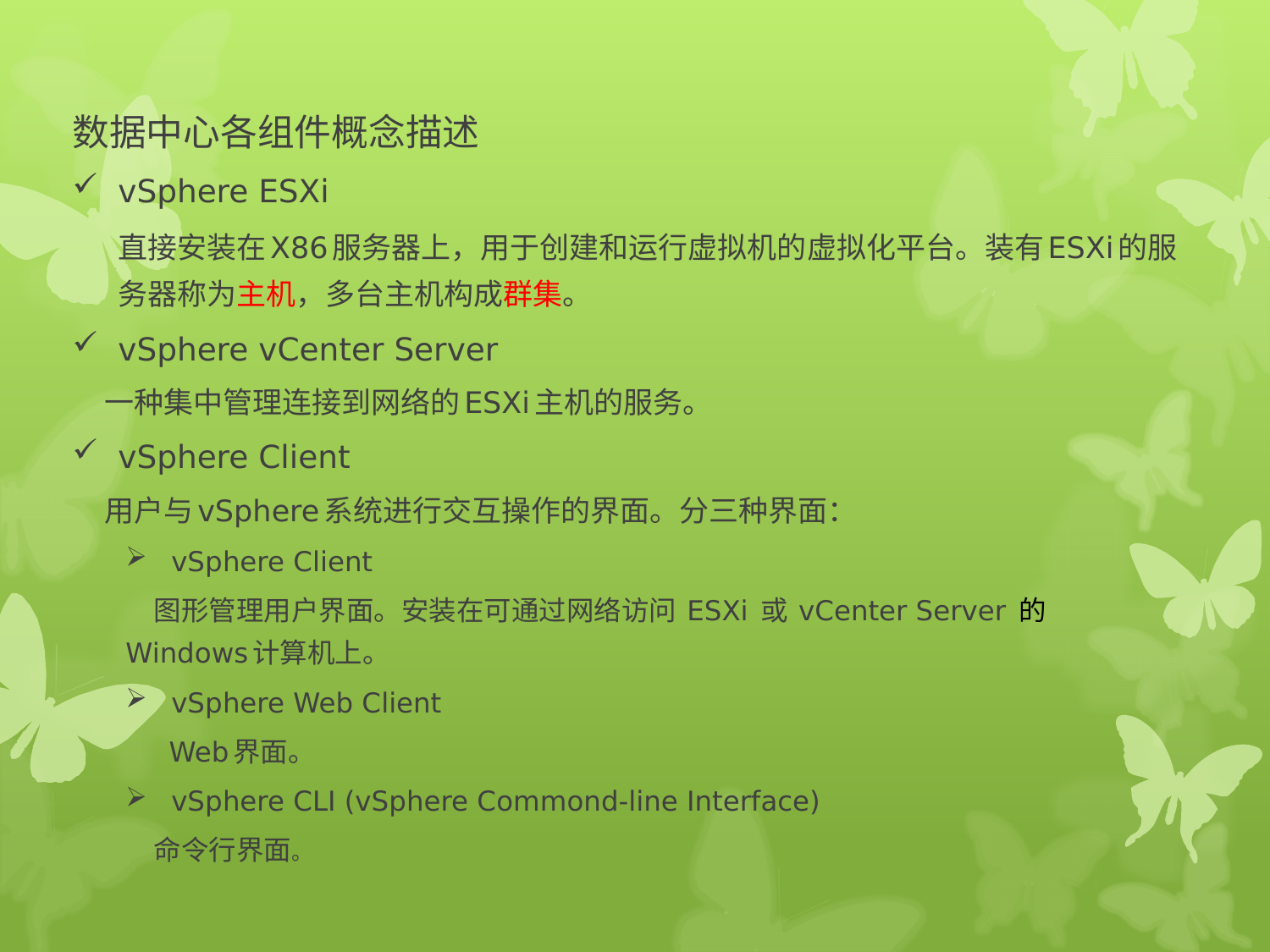

数据中心各组件概念描述
vSphere ESXi
  	直接安装在X86服务器上，用于创建和运行虚拟机的虚拟化平台。装有ESXi的服务器称为主机，多台主机构成群集。
vSphere vCenter Server
     一种集中管理连接到网络的ESXi主机的服务。
vSphere Client
     用户与vSphere系统进行交互操作的界面。分三种界面：
vSphere Client
	    图形管理用户界面。安装在可通过网络访问 ESXi 或 vCenter Server 的			    Windows计算机上。
vSphere Web Client
     Web界面。
vSphere CLI (vSphere Commond-line Interface)
	    命令行界面。